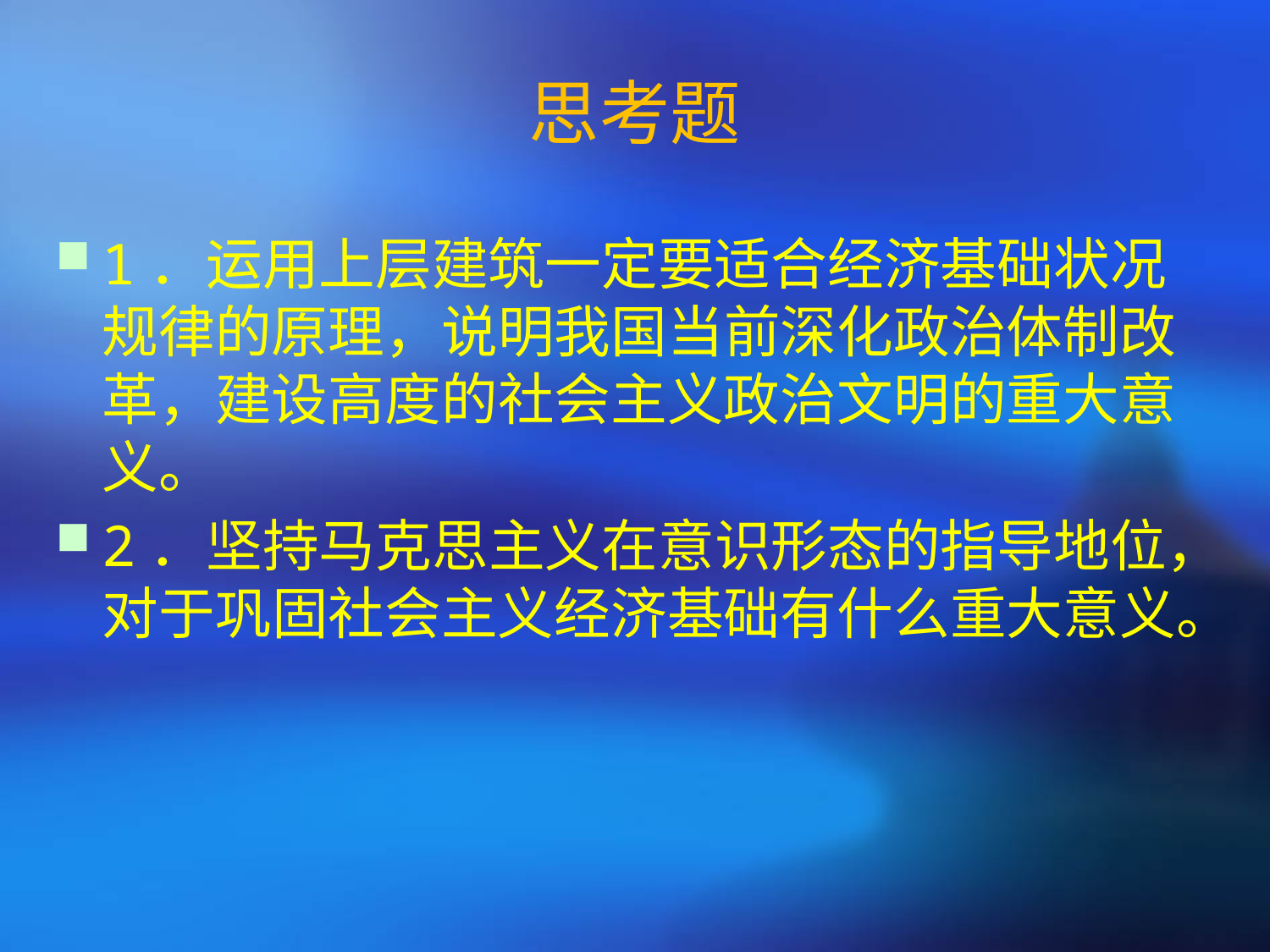

# 思考题
1．运用上层建筑一定要适合经济基础状况规律的原理，说明我国当前深化政治体制改革，建设高度的社会主义政治文明的重大意义。
2．坚持马克思主义在意识形态的指导地位，对于巩固社会主义经济基础有什么重大意义。